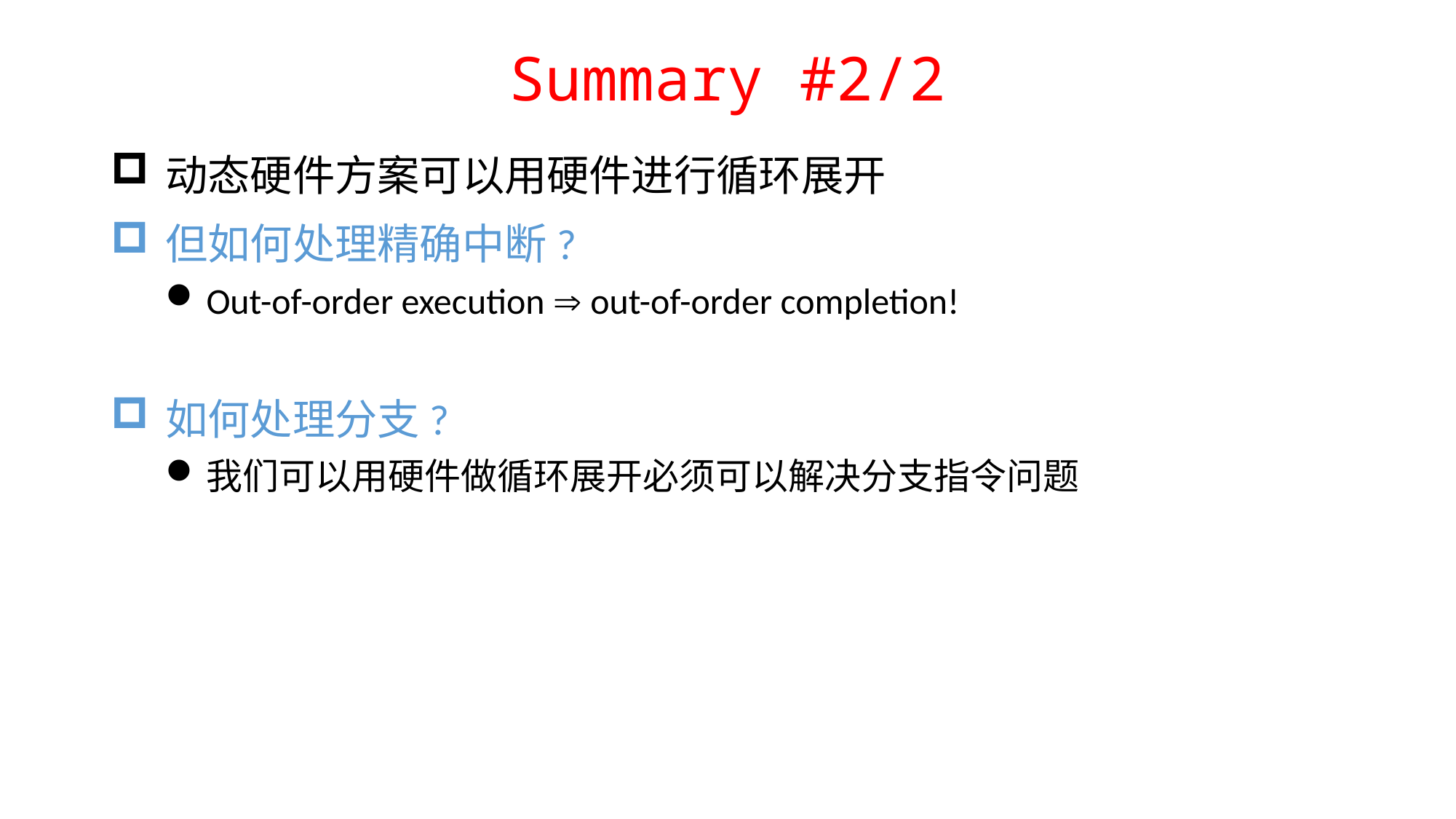

# Summary #2/2
动态硬件方案可以用硬件进行循环展开
但如何处理精确中断?
Out-of-order execution ⇒ out-of-order completion!

如何处理分支?
我们可以用硬件做循环展开必须可以解决分支指令问题